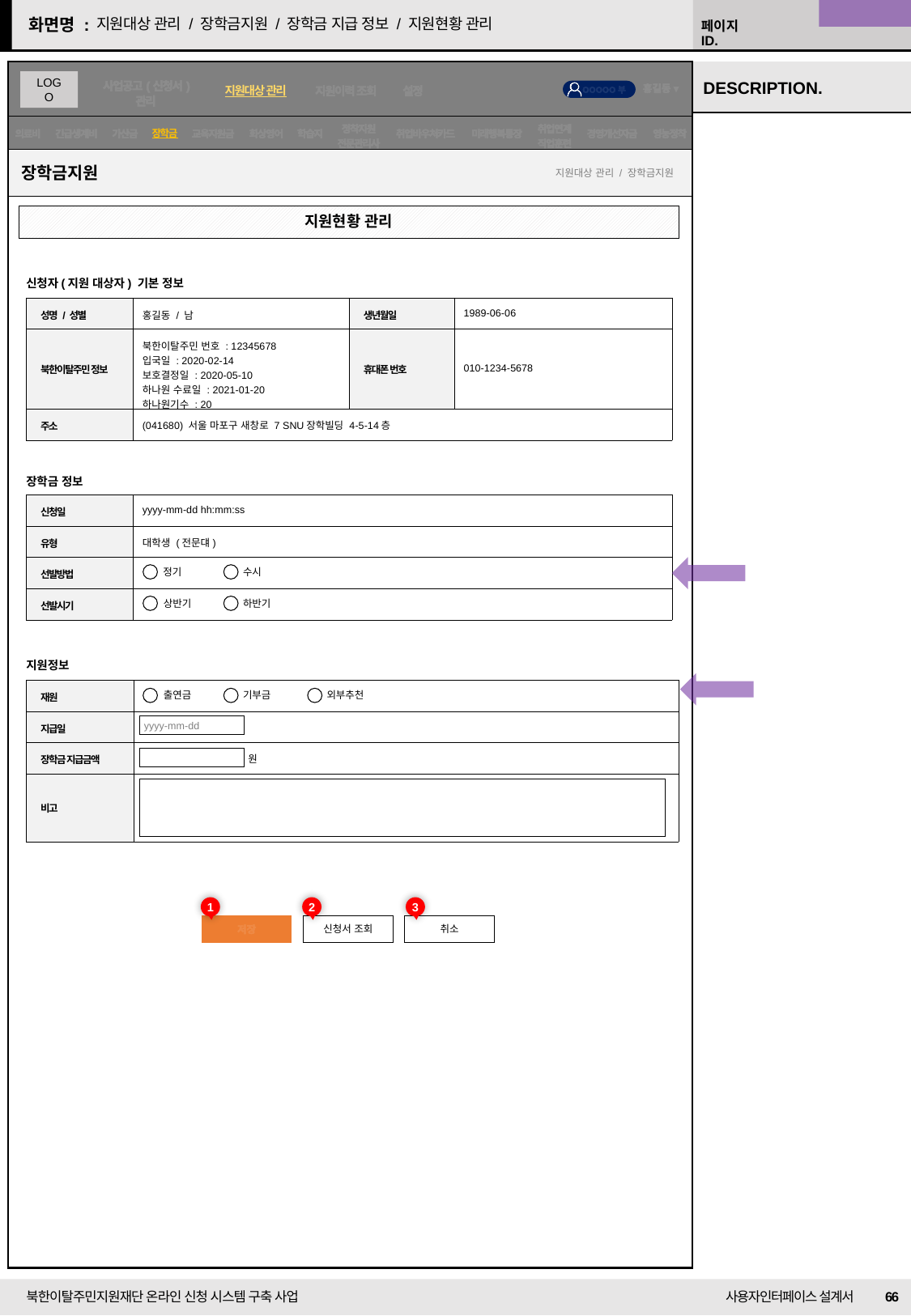

22/09/01 수정
지원대상 관리 / 장학금지원 / 장학금 지급 정보 / 지원현황 관리

장학금
장학금지원
지원대상 관리 / 장학금지원
지원현황 관리
신청자(지원 대상자) 기본 정보
| 성명 / 성별 | 홍길동 / 남 | 생년월일 | 1989-06-06 |
| --- | --- | --- | --- |
| 북한이탈주민 정보 | 북한이탈주민 번호 : 12345678 입국일 : 2020-02-14 보호결정일 : 2020-05-10 하나원 수료일 : 2021-01-20 하나원기수 : 20 | 휴대폰 번호 | 010-1234-5678 |
| 주소 | (041680) 서울 마포구 새창로 7 SNU장학빌딩 4-5-14층 |  |  |
장학금 정보
| 신청일 | yyyy-mm-dd hh:mm:ss |
| --- | --- |
| 유형 | 대학생 (전문댸) |
| 선발방법 |  |
| 선발시기 |  |

정기

수시

상반기

하반기

지원정보

| 재원 |  |
| --- | --- |
| 지급일 |  |
| 장학금 지급금액 |  |
| 비고 |  |
출연금

기부금

외부추천

yyyy-mm-dd
원

1
2
3
저장
신청서 조회
취소
66